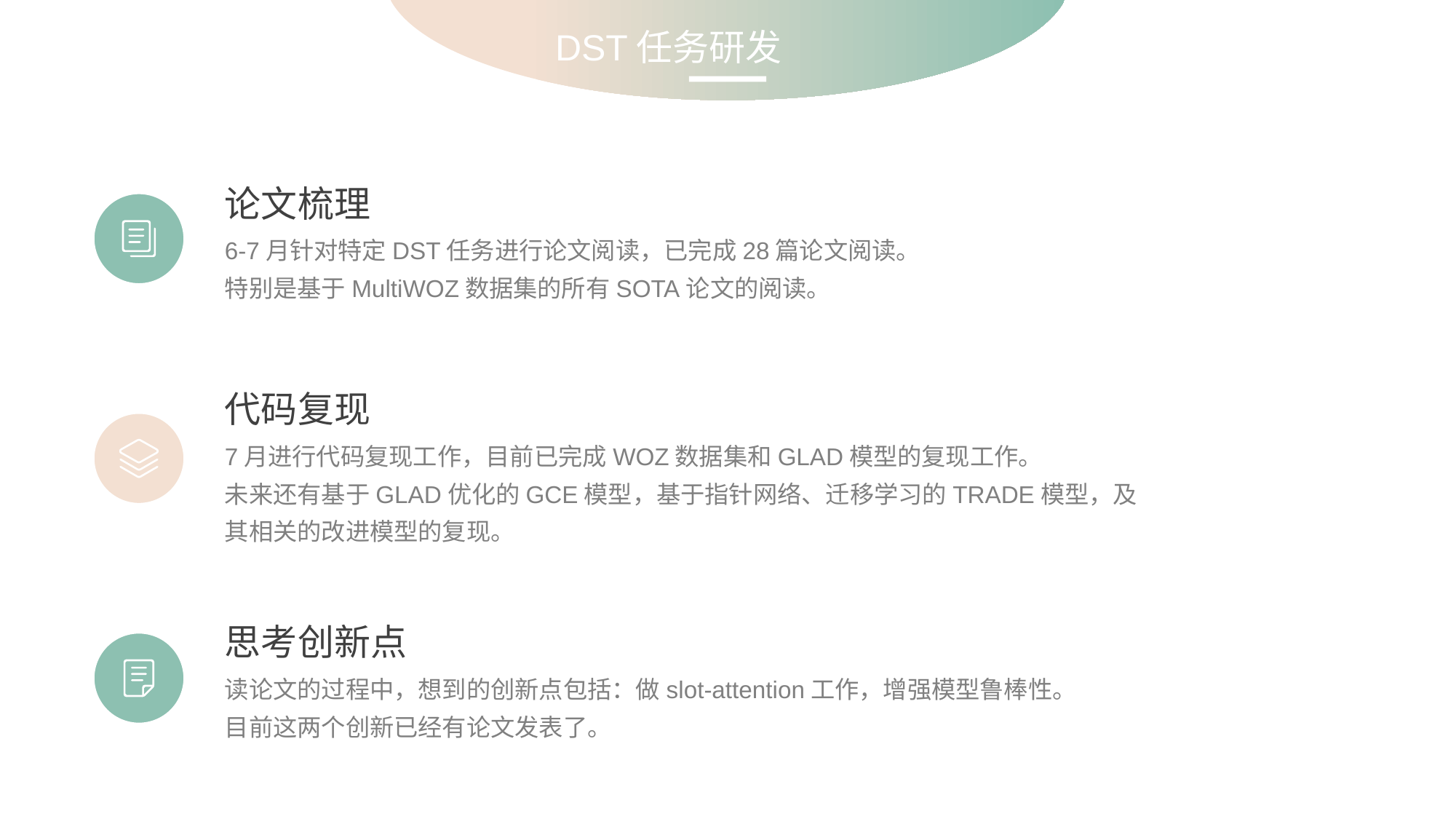

DST任务研发

论文梳理

6-7月针对特定DST任务进行论文阅读，已完成28篇论文阅读。
特别是基于MultiWOZ数据集的所有SOTA论文的阅读。
代码复现

7月进行代码复现工作，目前已完成WOZ数据集和GLAD模型的复现工作。
未来还有基于GLAD优化的GCE模型，基于指针网络、迁移学习的TRADE模型，及其相关的改进模型的复现。

思考创新点

读论文的过程中，想到的创新点包括：做slot-attention工作，增强模型鲁棒性。
目前这两个创新已经有论文发表了。